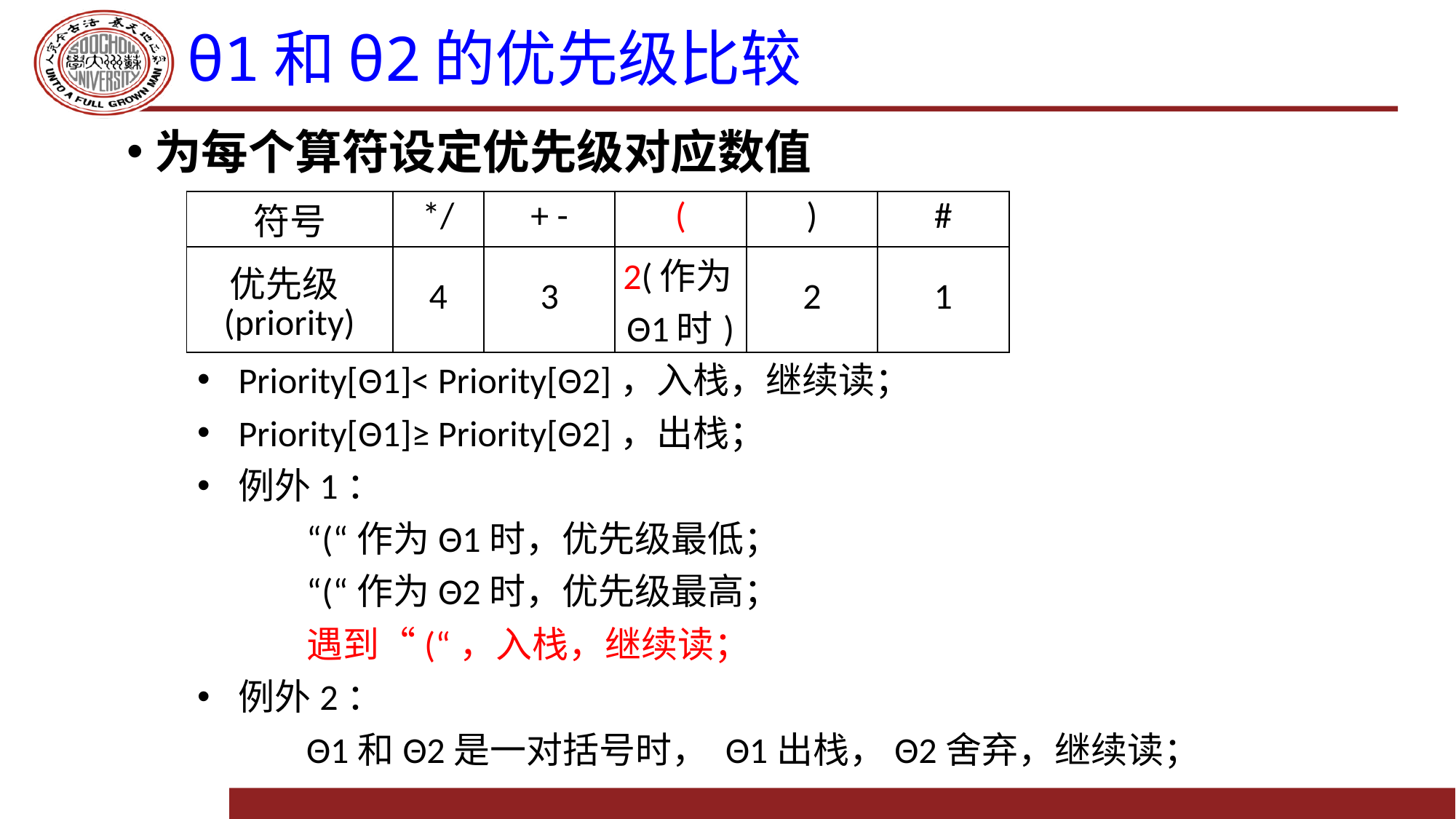

# θ1和θ2的优先级比较
为每个算符设定优先级对应数值

| 符号 | \*/ | + - | ( | ) | # |
| --- | --- | --- | --- | --- | --- |
| 优先级(priority) | 4 | 3 | 2(作为Θ1时) | 2 | 1 |
Priority[Θ1]< Priority[Θ2]，入栈，继续读；
Priority[Θ1]≥ Priority[Θ2]，出栈；
例外1：
	“(“作为Θ1时，优先级最低；
	“(“作为Θ2时，优先级最高；
	遇到“(“，入栈，继续读；
例外2：
	Θ1和Θ2是一对括号时， Θ1出栈，Θ2舍弃，继续读；